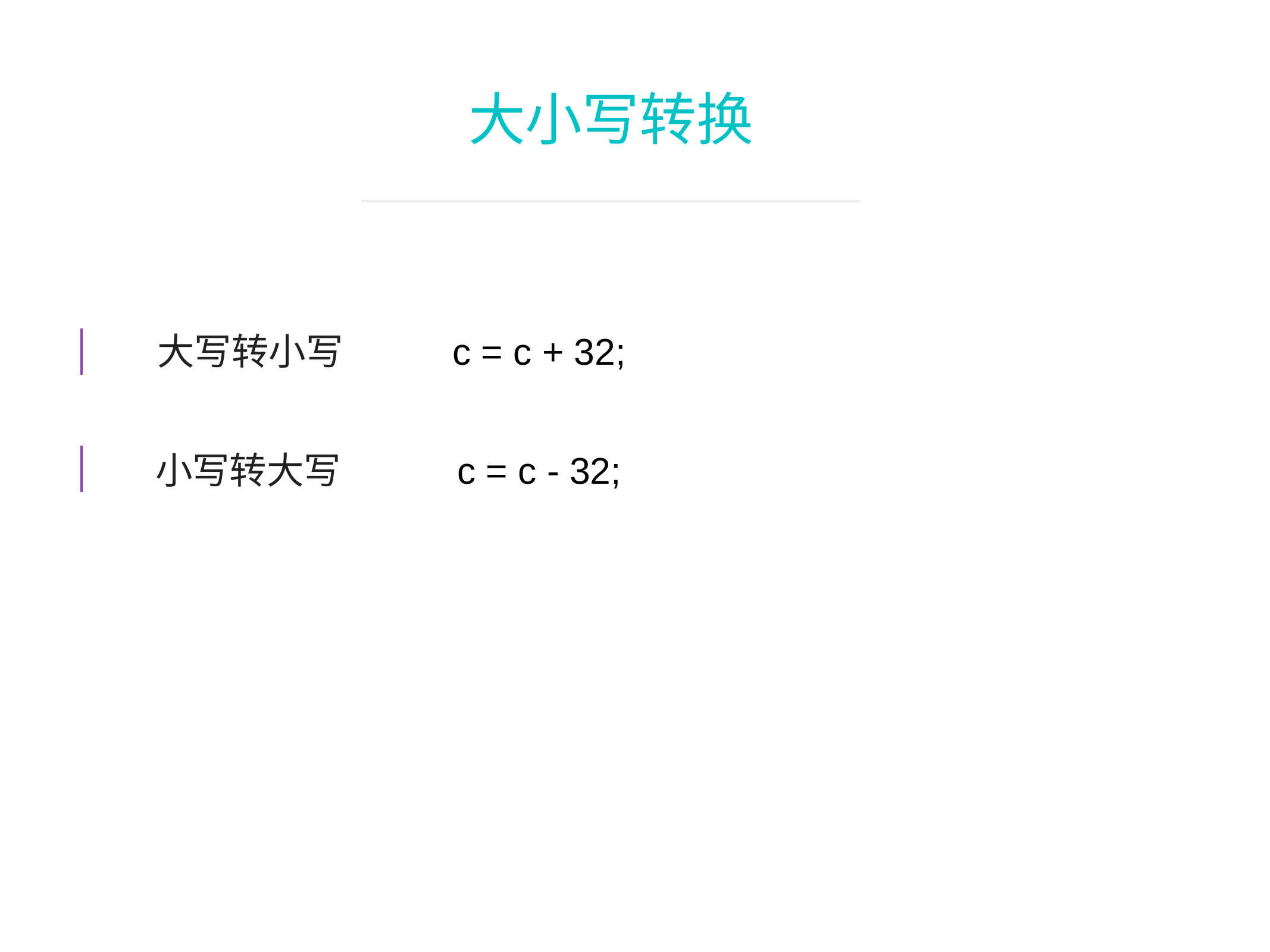

大小写转换

大写转小写
c = c + 32;

小写转大写
c = c - 32;